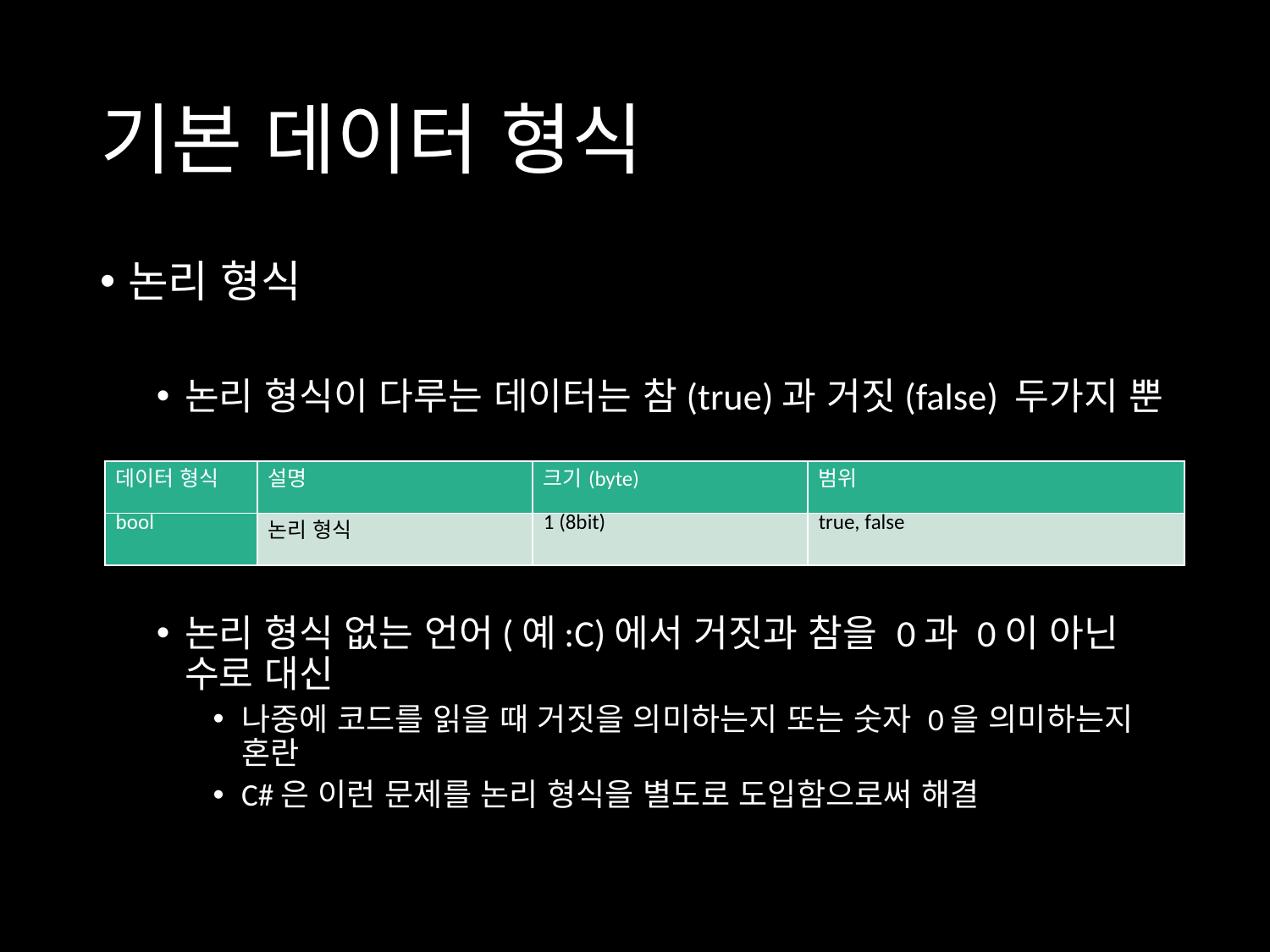

# 기본 데이터 형식
논리 형식

논리 형식이 다루는 데이터는 참(true)과 거짓(false) 두가지 뿐

논리 형식 없는 언어(예:C)에서 거짓과 참을 0과 0이 아닌 수로 대신
나중에 코드를 읽을 때 거짓을 의미하는지 또는 숫자 0을 의미하는지 혼란
C#은 이런 문제를 논리 형식을 별도로 도입함으로써 해결
| 데이터 형식 | 설명 | 크기(byte) | 범위 |
| --- | --- | --- | --- |
| bool | 논리 형식 | 1 (8bit) | true, false |